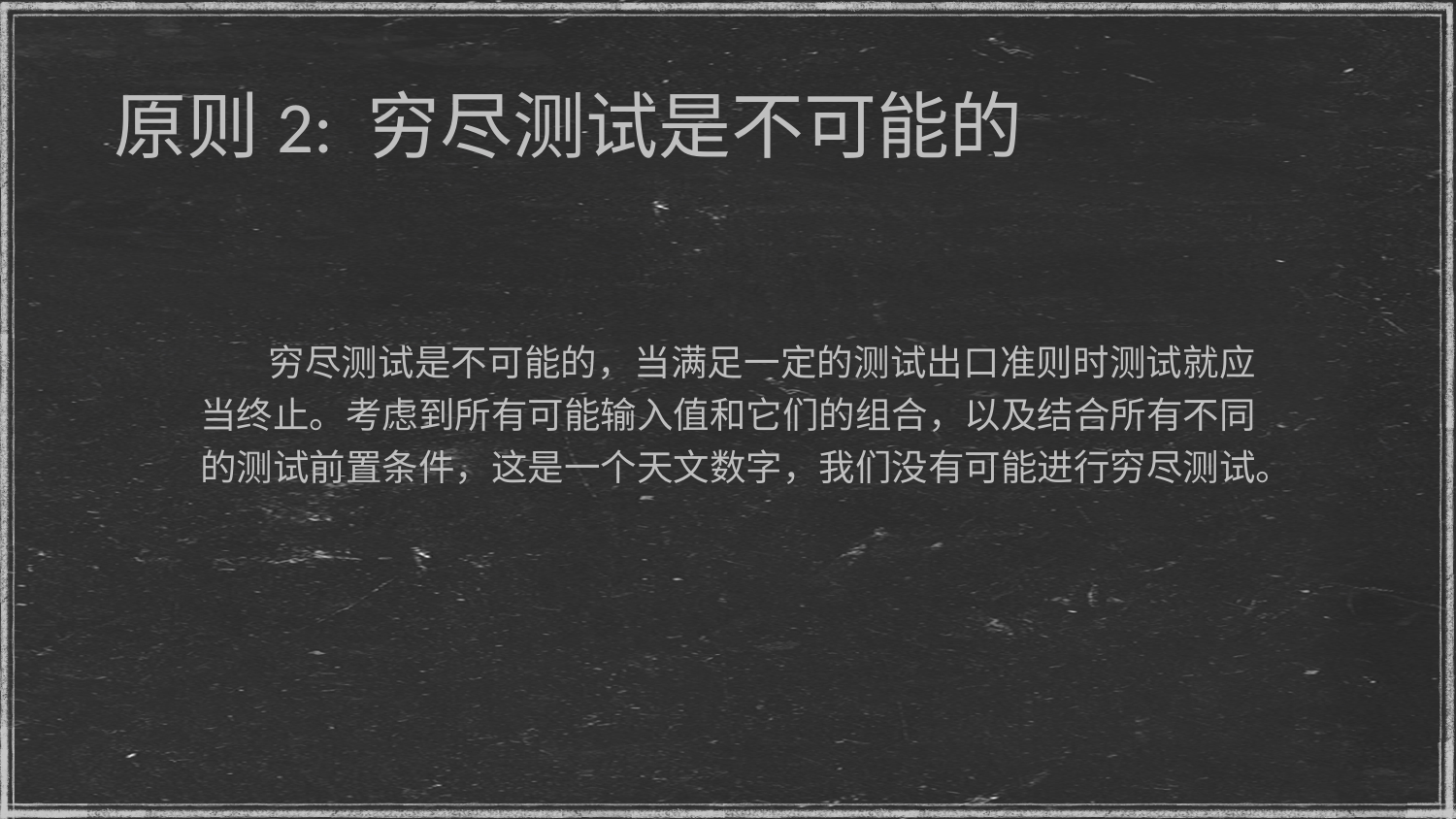

原则2: 穷尽测试是不可能的

  穷尽测试是不可能的，当满足一定的测试出口准则时测试就应当终止。考虑到所有可能输入值和它们的组合，以及结合所有不同的测试前置条件，这是一个天文数字，我们没有可能进行穷尽测试。